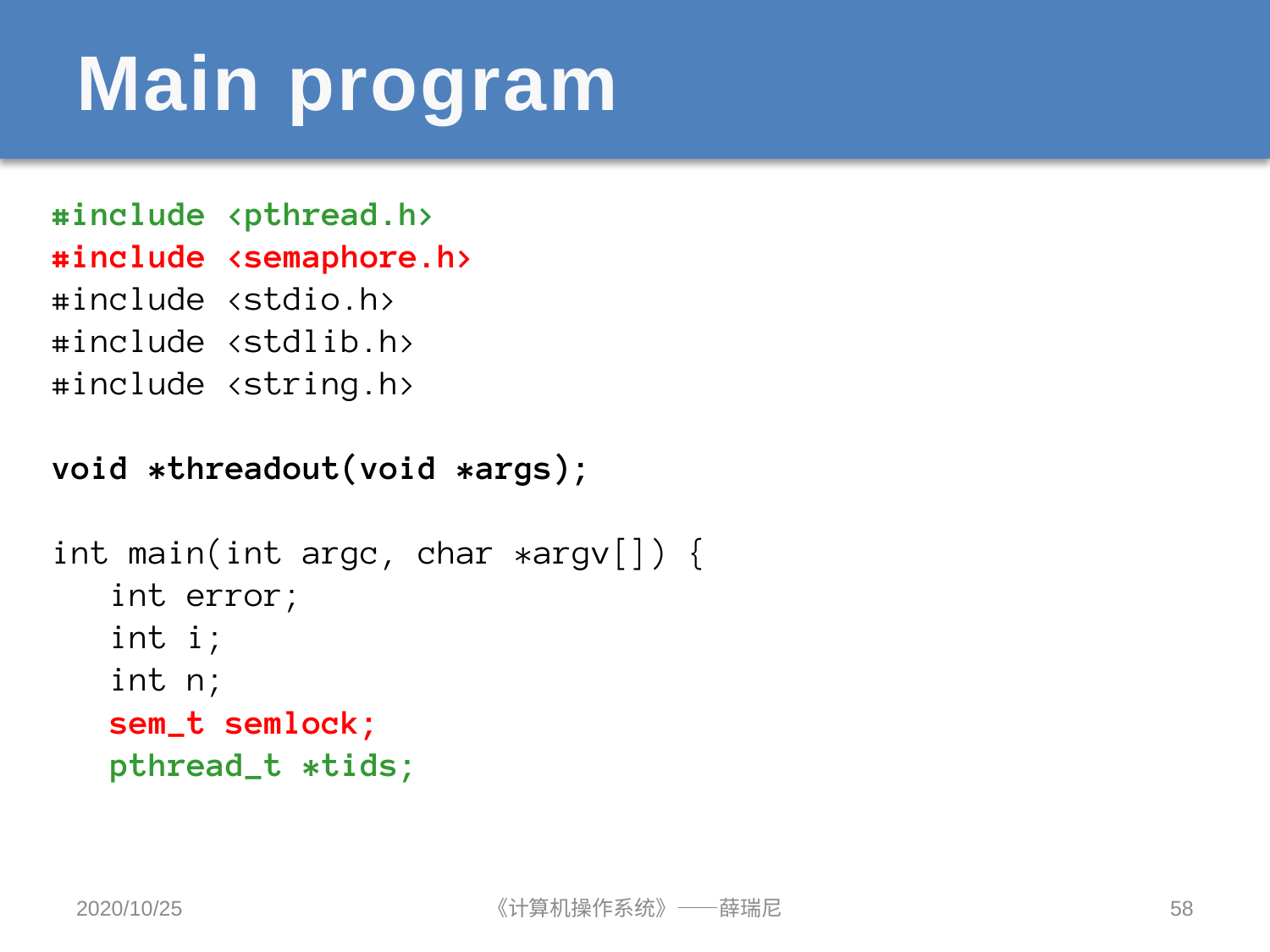

# Main program
#include <pthread.h>
#include <semaphore.h>
#include <stdio.h>
#include <stdlib.h>
#include <string.h>

void *threadout(void *args);

int main(int argc, char *argv[]) {
   int error;
   int i;
   int n;
   sem_t semlock;
   pthread_t *tids;

2020/10/25
《计算机操作系统》——薛瑞尼
58